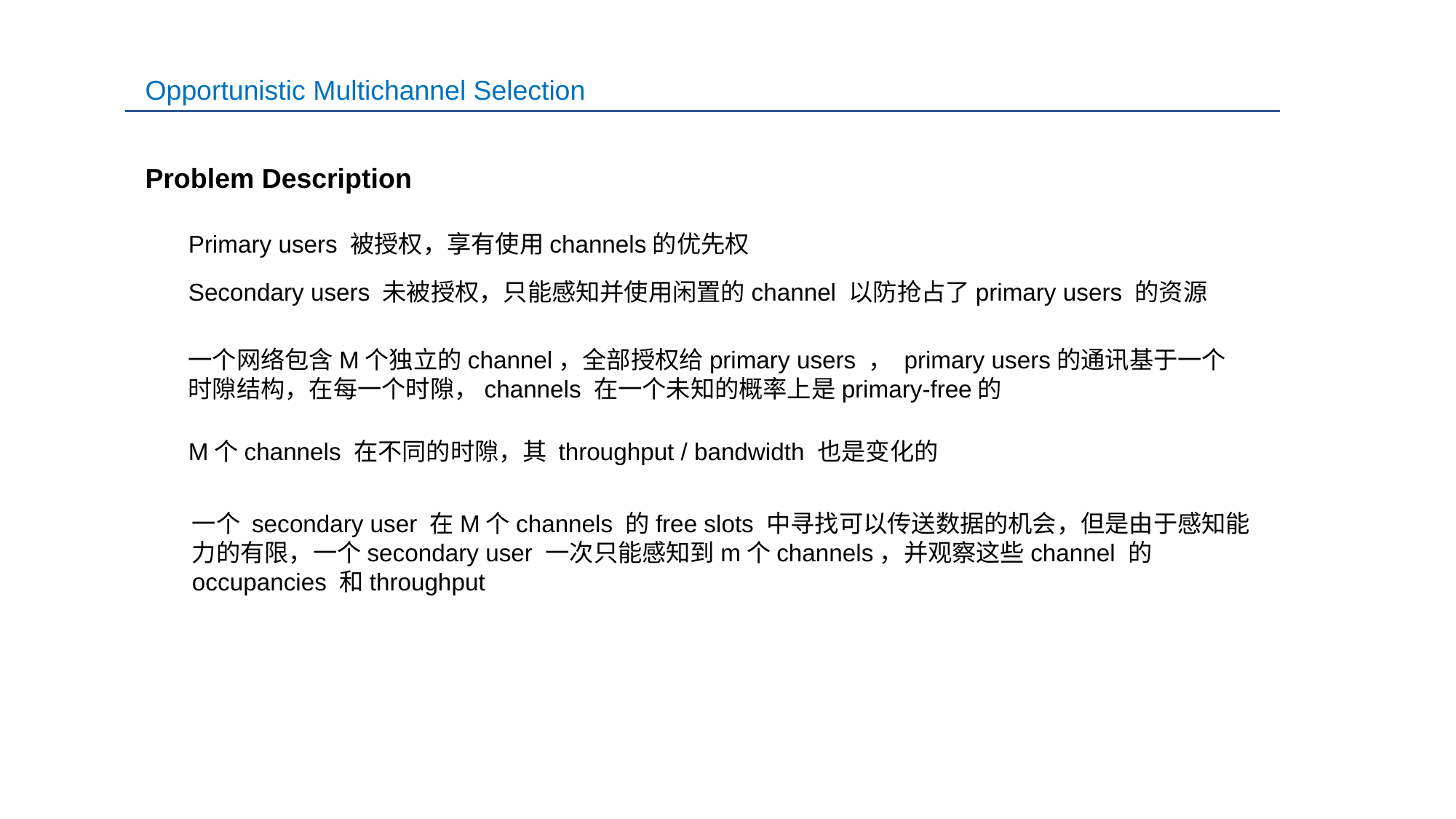

Opportunistic Multichannel Selection

Problem Description
Primary users 被授权，享有使用channels的优先权
Secondary users 未被授权，只能感知并使用闲置的channel 以防抢占了primary users 的资源
一个网络包含M个独立的channel，全部授权给primary users ， primary users的通讯基于一个时隙结构，在每一个时隙，channels 在一个未知的概率上是primary-free的
M个channels 在不同的时隙，其 throughput / bandwidth 也是变化的
一个 secondary user 在M个channels 的free slots 中寻找可以传送数据的机会，但是由于感知能力的有限，一个secondary user 一次只能感知到m个channels，并观察这些channel 的 occupancies 和throughput